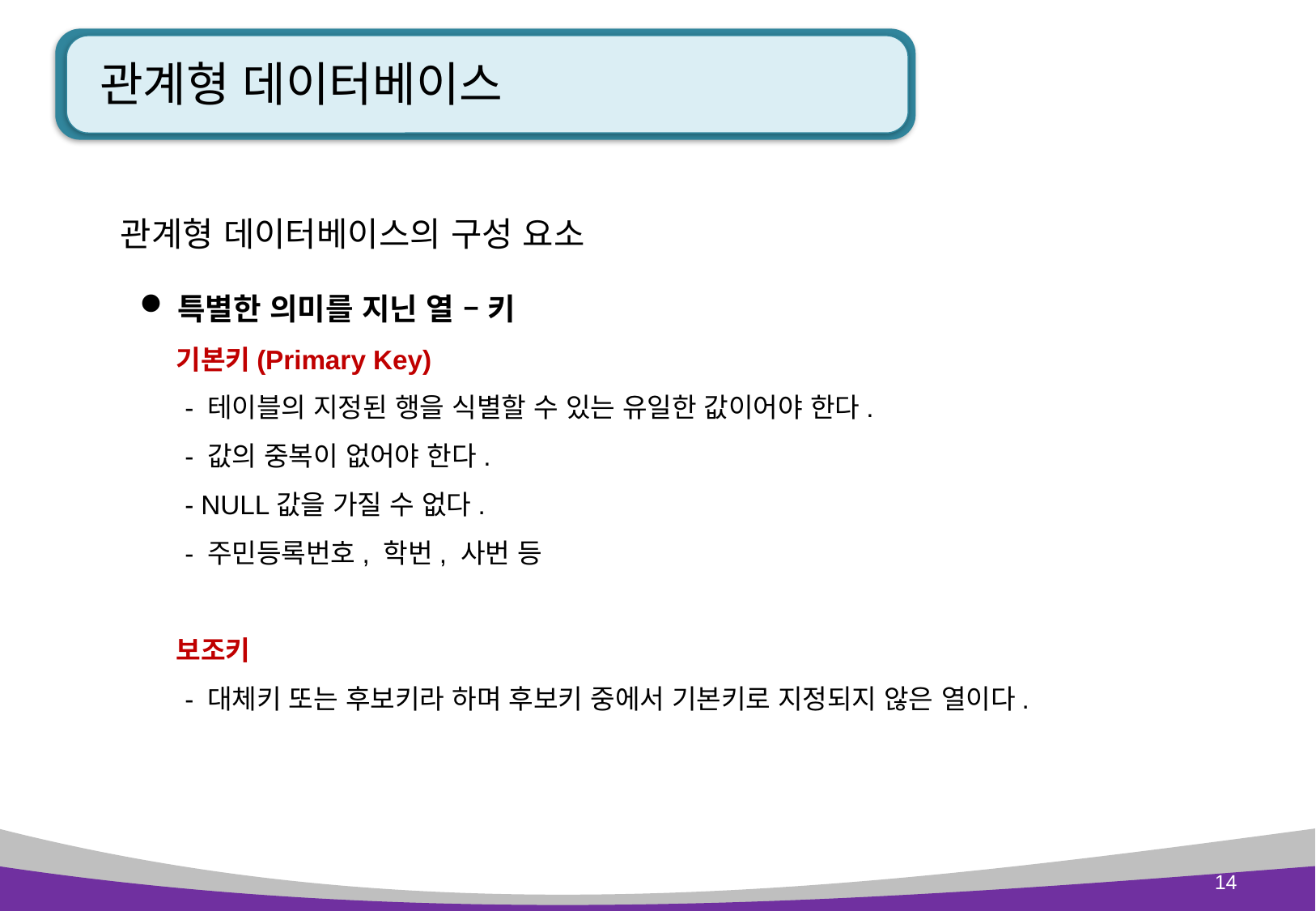

# 관계형 데이터베이스
    관계형 데이터베이스의 구성 요소
특별한 의미를 지닌 열 – 키
    기본키(Primary Key)
      - 테이블의 지정된 행을 식별할 수 있는 유일한 값이어야 한다.
      - 값의 중복이 없어야 한다.
      - NULL값을 가질 수 없다.
      - 주민등록번호, 학번, 사번 등

    보조키
      - 대체키 또는 후보키라 하며 후보키 중에서 기본키로 지정되지 않은 열이다.
14